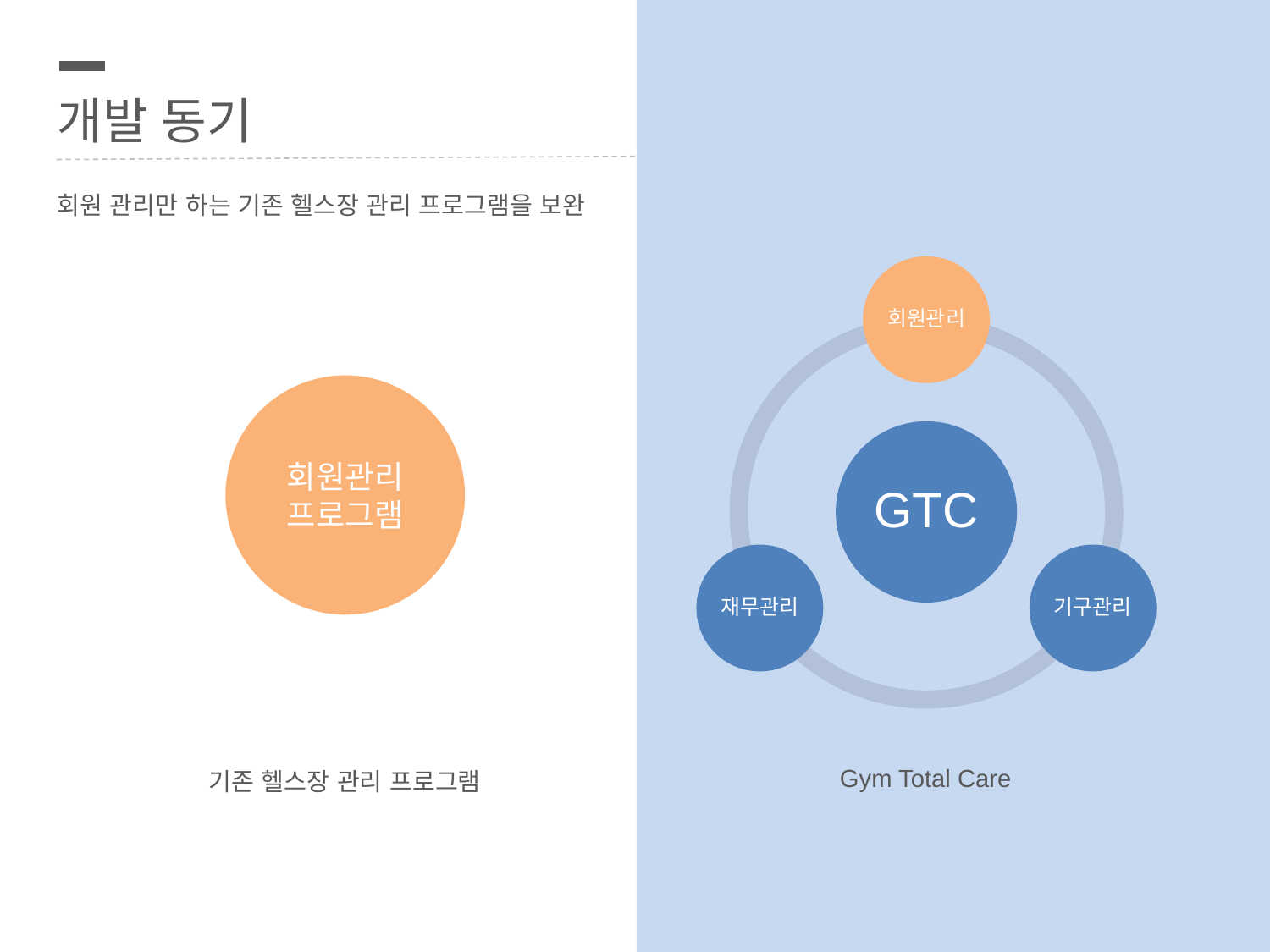

개발 동기
회원 관리만 하는 기존 헬스장 관리 프로그램을 보완
GTC
회원관리
기구관리
재무관리
회원관리 프로그램
Gym Total Care
기존 헬스장 관리 프로그램